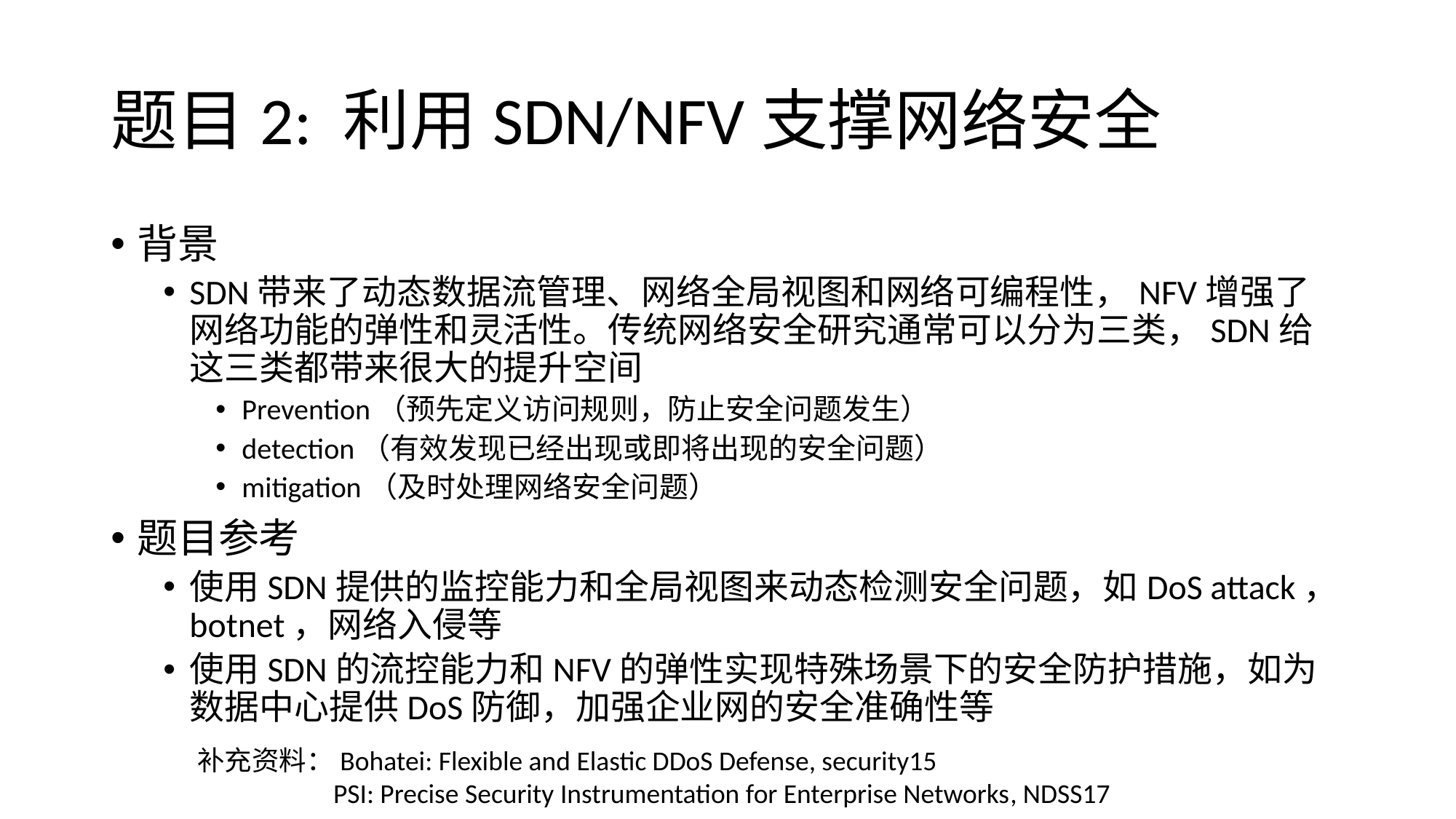

# 题目2: 利用SDN/NFV支撑网络安全
背景
SDN带来了动态数据流管理、网络全局视图和网络可编程性，NFV增强了网络功能的弹性和灵活性。传统网络安全研究通常可以分为三类，SDN给这三类都带来很大的提升空间
Prevention（预先定义访问规则，防止安全问题发生）
detection（有效发现已经出现或即将出现的安全问题）
mitigation（及时处理网络安全问题）
题目参考
使用SDN提供的监控能力和全局视图来动态检测安全问题，如DoS attack，botnet，网络入侵等
使用SDN的流控能力和NFV的弹性实现特殊场景下的安全防护措施，如为数据中心提供DoS防御，加强企业网的安全准确性等

补充资料：Bohatei: Flexible and Elastic DDoS Defense, security15
                      PSI: Precise Security Instrumentation for Enterprise Networks, NDSS17